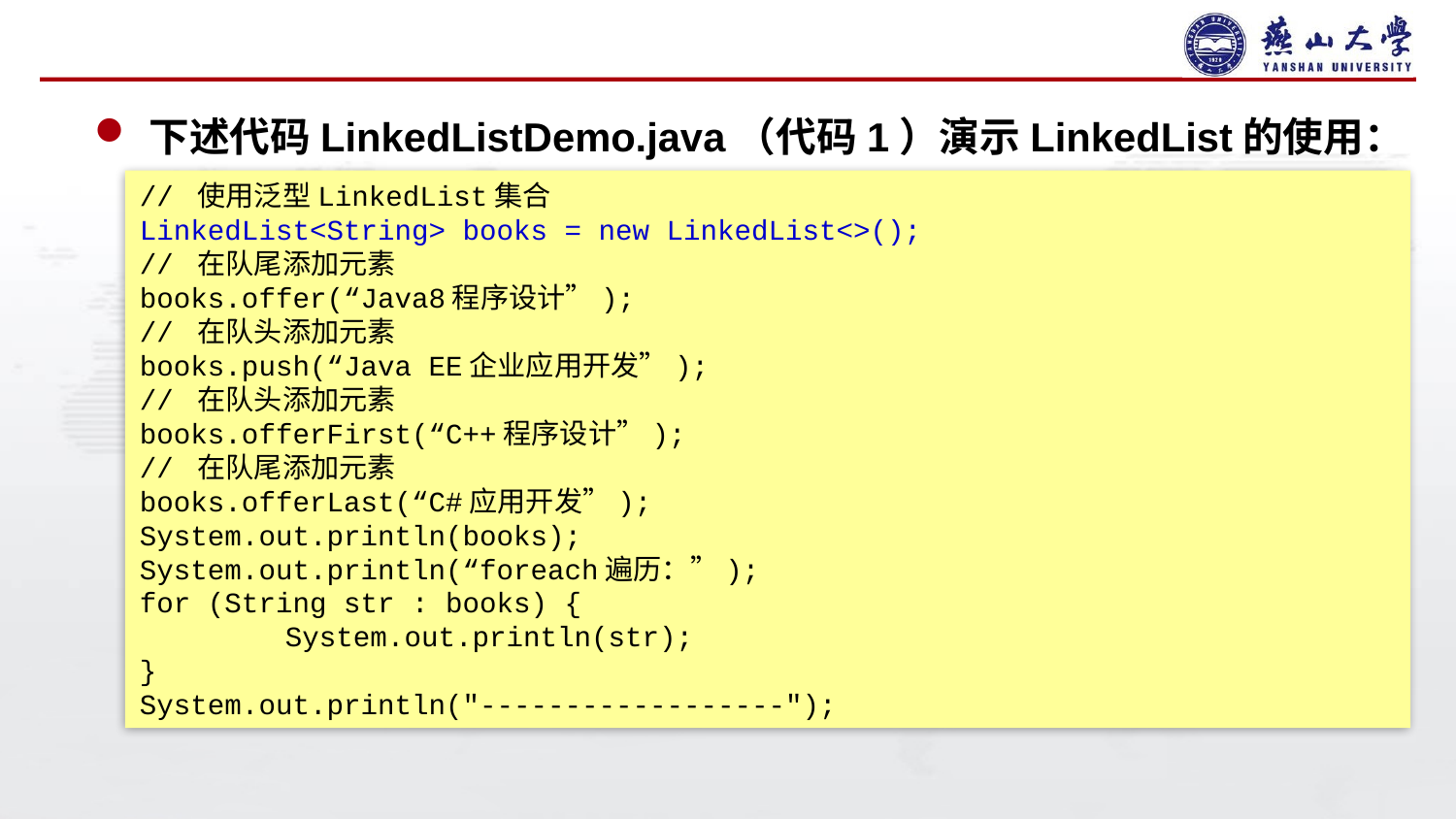

#
下述代码LinkedListDemo.java（代码1）演示LinkedList的使用：

// 使用泛型LinkedList集合
LinkedList<String> books = new LinkedList<>();
// 在队尾添加元素
books.offer(“Java8程序设计”);
// 在队头添加元素
books.push(“Java EE企业应用开发”);
// 在队头添加元素
books.offerFirst(“C++程序设计”);
// 在队尾添加元素
books.offerLast(“C#应用开发”);
System.out.println(books);
System.out.println(“foreach遍历：”);
for (String str : books) {
	System.out.println(str);
}
System.out.println("------------------");